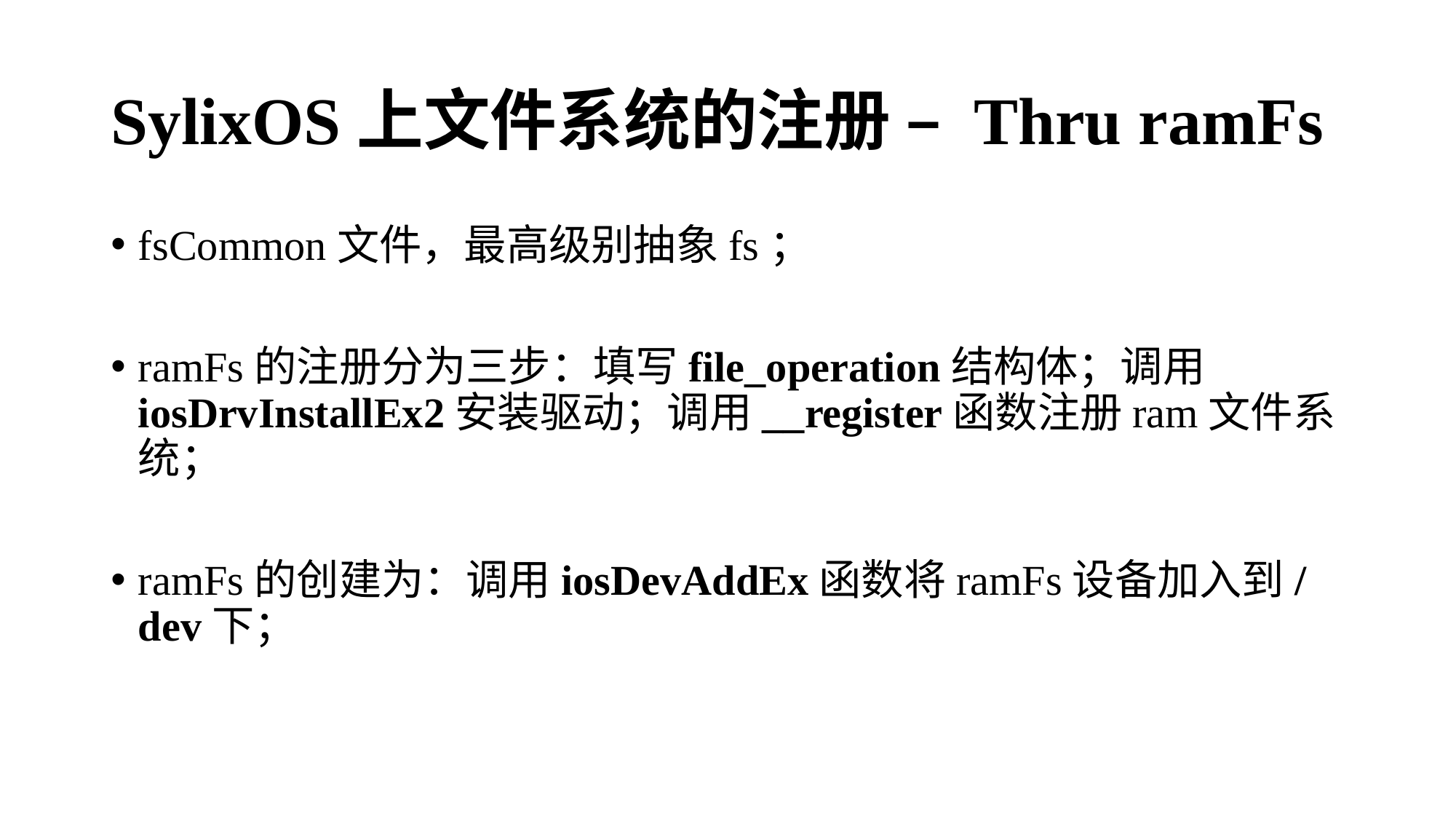

# SylixOS上文件系统的注册 – Thru ramFs
fsCommon文件，最高级别抽象fs；

ramFs的注册分为三步：填写file_operation结构体；调用iosDrvInstallEx2安装驱动；调用__register函数注册ram文件系统；

ramFs的创建为：调用iosDevAddEx函数将ramFs设备加入到/dev下；